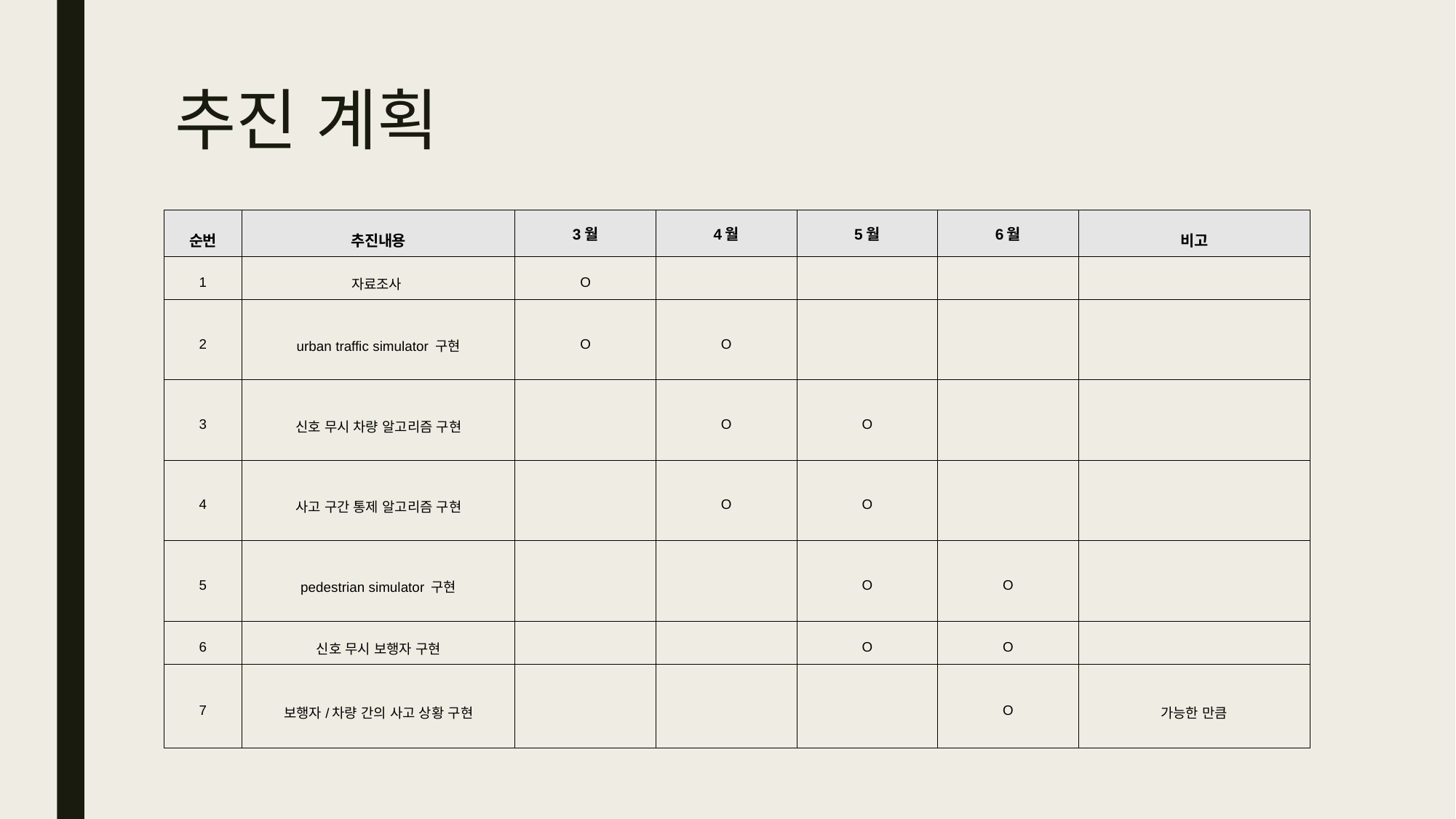

# 추진 계획
| 순번 | 추진내용 | 3월 | 4월 | 5월 | 6월 | 비고 |
| --- | --- | --- | --- | --- | --- | --- |
| 1 | 자료조사 | O |  |  |  |  |
| 2 | urban traffic simulator 구현 | O | O |  |  |  |
| 3 | 신호 무시 차량 알고리즘 구현 |  | O | O |  |  |
| 4 | 사고 구간 통제 알고리즘 구현 |  | O | O |  |  |
| 5 | pedestrian simulator 구현 |  |  | O | O |  |
| 6 | 신호 무시 보행자 구현 |  |  | O | O |  |
| 7 | 보행자/차량 간의 사고 상황 구현 |  |  |  | O | 가능한 만큼 |